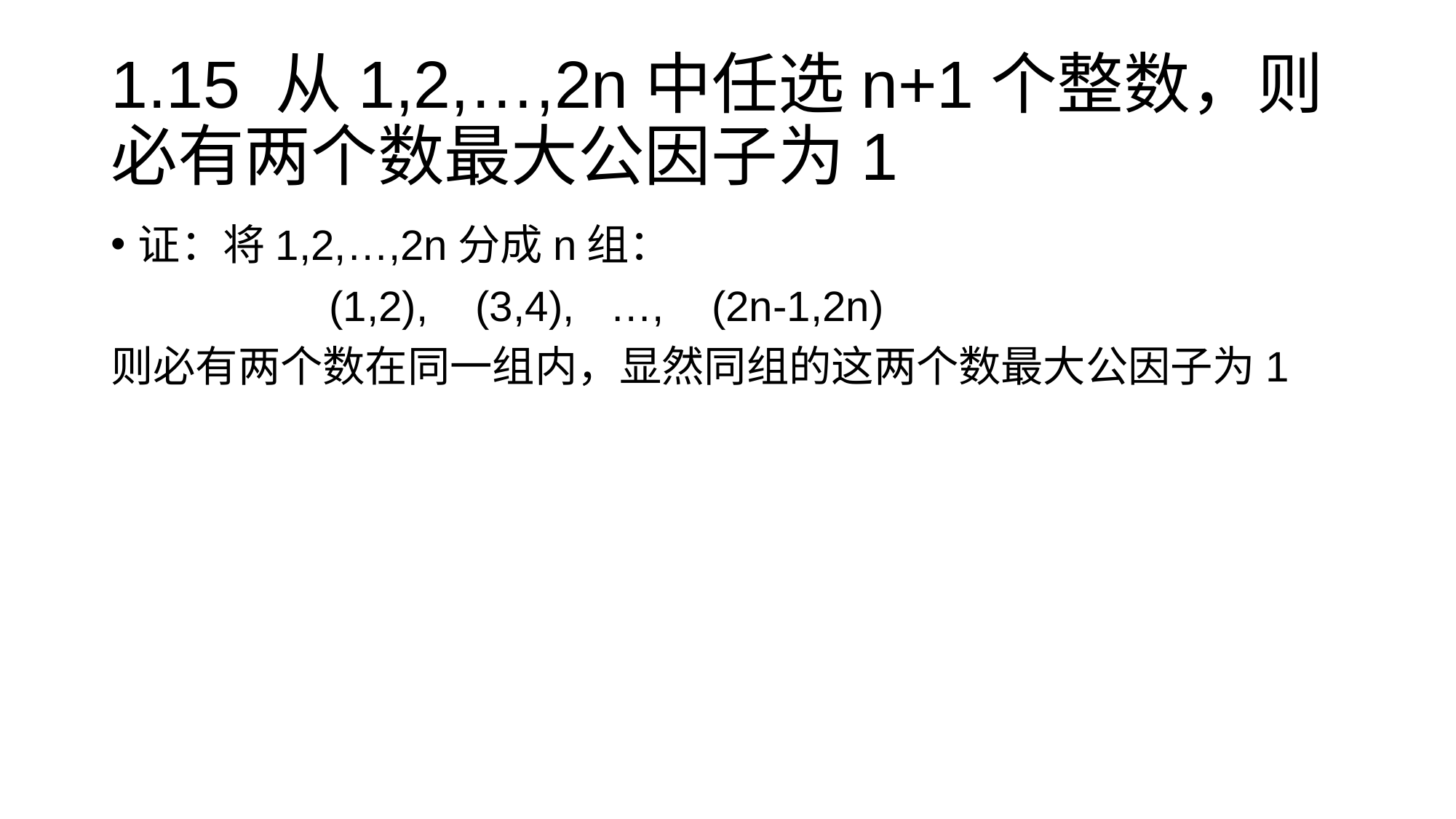

# 1.15 从1,2,…,2n中任选n+1个整数，则必有两个数最大公因子为1
证：将1,2,…,2n分成n组：
		(1,2),    (3,4),   …,    (2n-1,2n)
则必有两个数在同一组内，显然同组的这两个数最大公因子为1